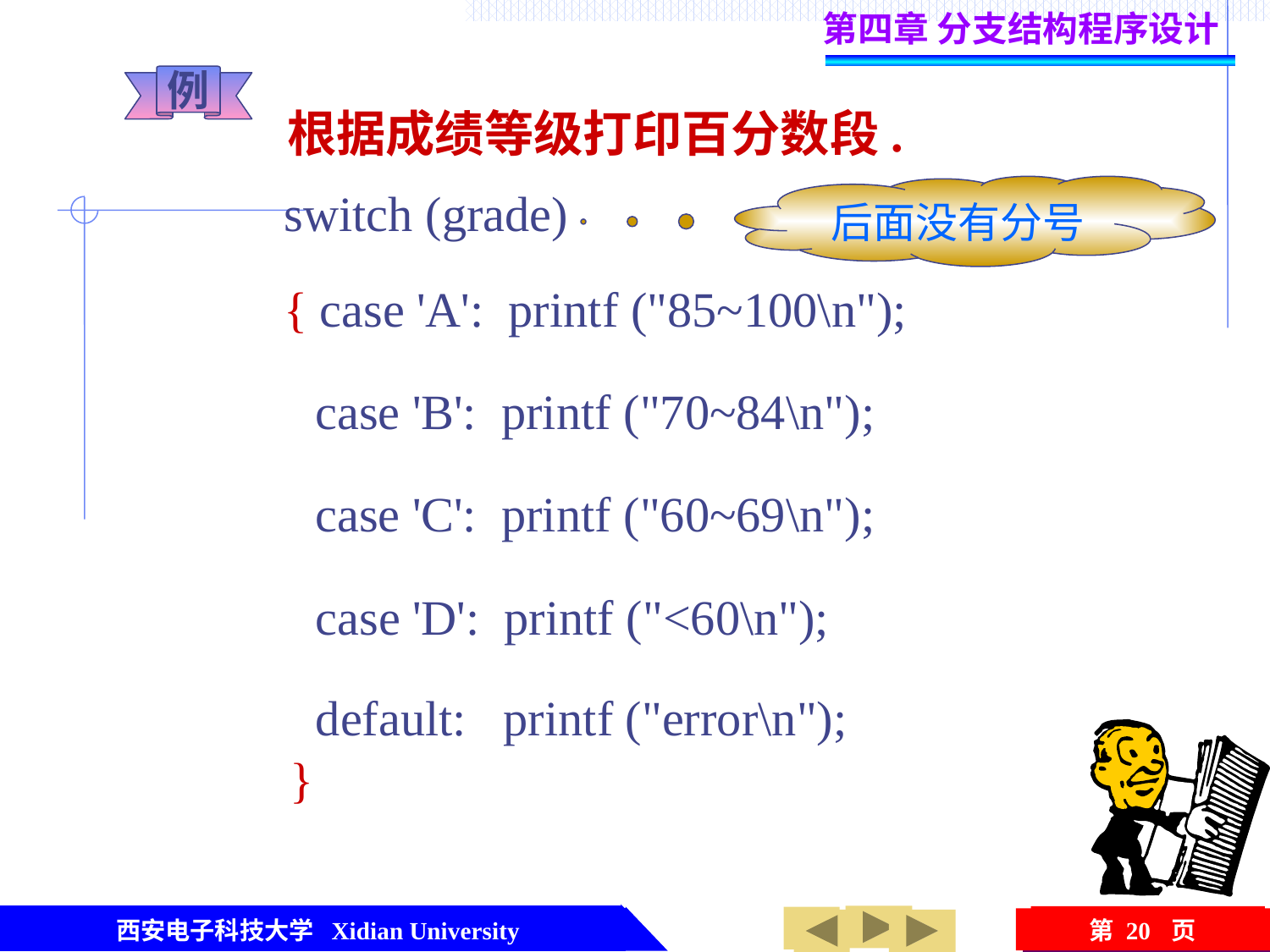

第四章 分支结构程序设计

例
根据成绩等级打印百分数段.
switch (grade)
后面没有分号
{ case 'A':  printf ("85~100\n");
case 'B':  printf ("70~84\n");
case 'C':  printf ("60~69\n");
case 'D':  printf ("<60\n");
default:   printf ("error\n");

}

西安电子科技大学  Xidian University
第 20 页